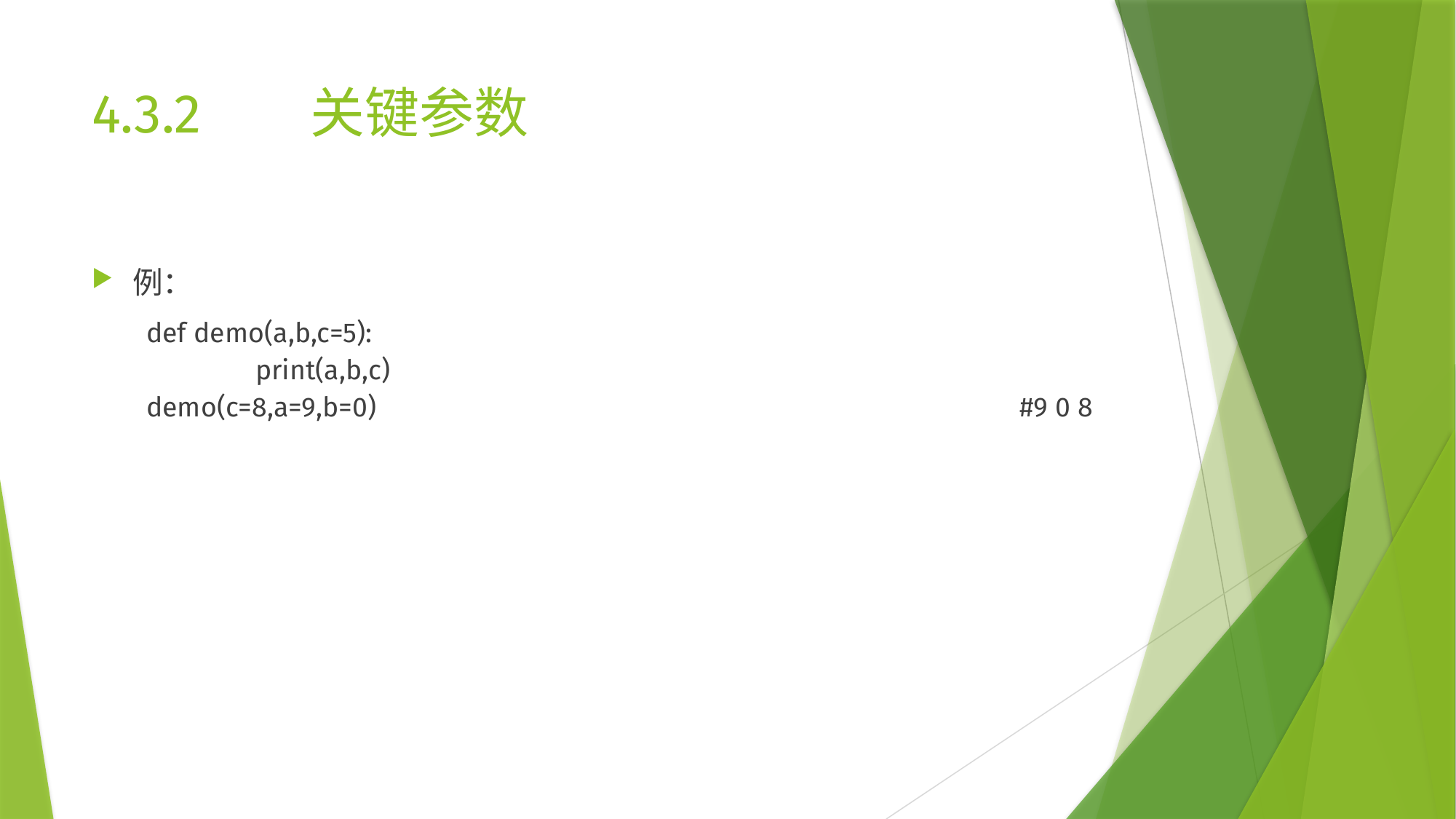

# 4.3.2	关键参数
例：
def demo(a,b,c=5):
	print(a,b,c)
demo(c=8,a=9,b=0)						#9 0 8